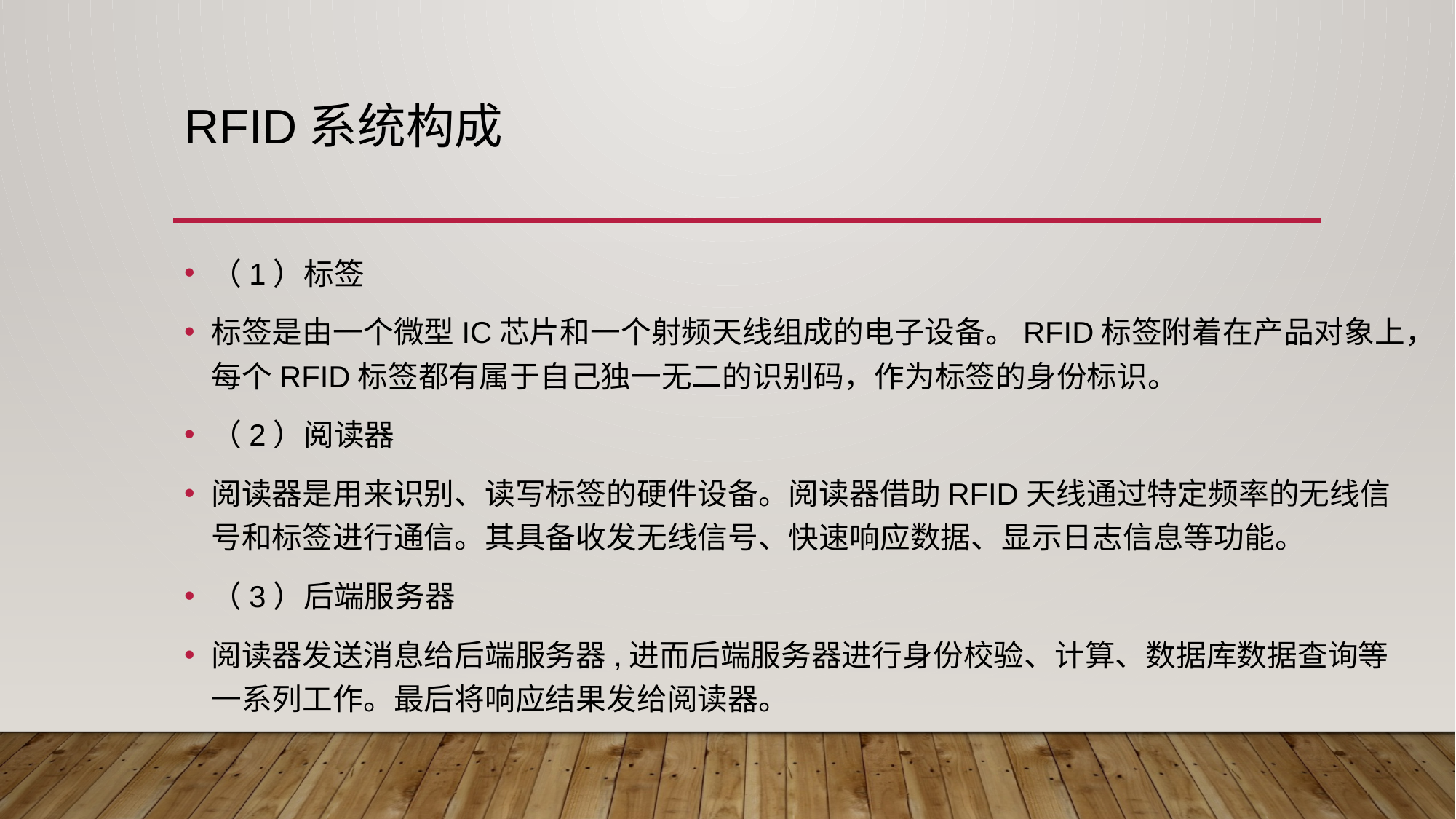

# RFID系统构成
（1）标签
标签是由一个微型IC芯片和一个射频天线组成的电子设备。RFID标签附着在产品对象上，每个RFID标签都有属于自己独一无二的识别码，作为标签的身份标识。
（2）阅读器
阅读器是用来识别、读写标签的硬件设备。阅读器借助RFID天线通过特定频率的无线信号和标签进行通信。其具备收发无线信号、快速响应数据、显示日志信息等功能。
（3）后端服务器
阅读器发送消息给后端服务器,进而后端服务器进行身份校验、计算、数据库数据查询等一系列工作。最后将响应结果发给阅读器。